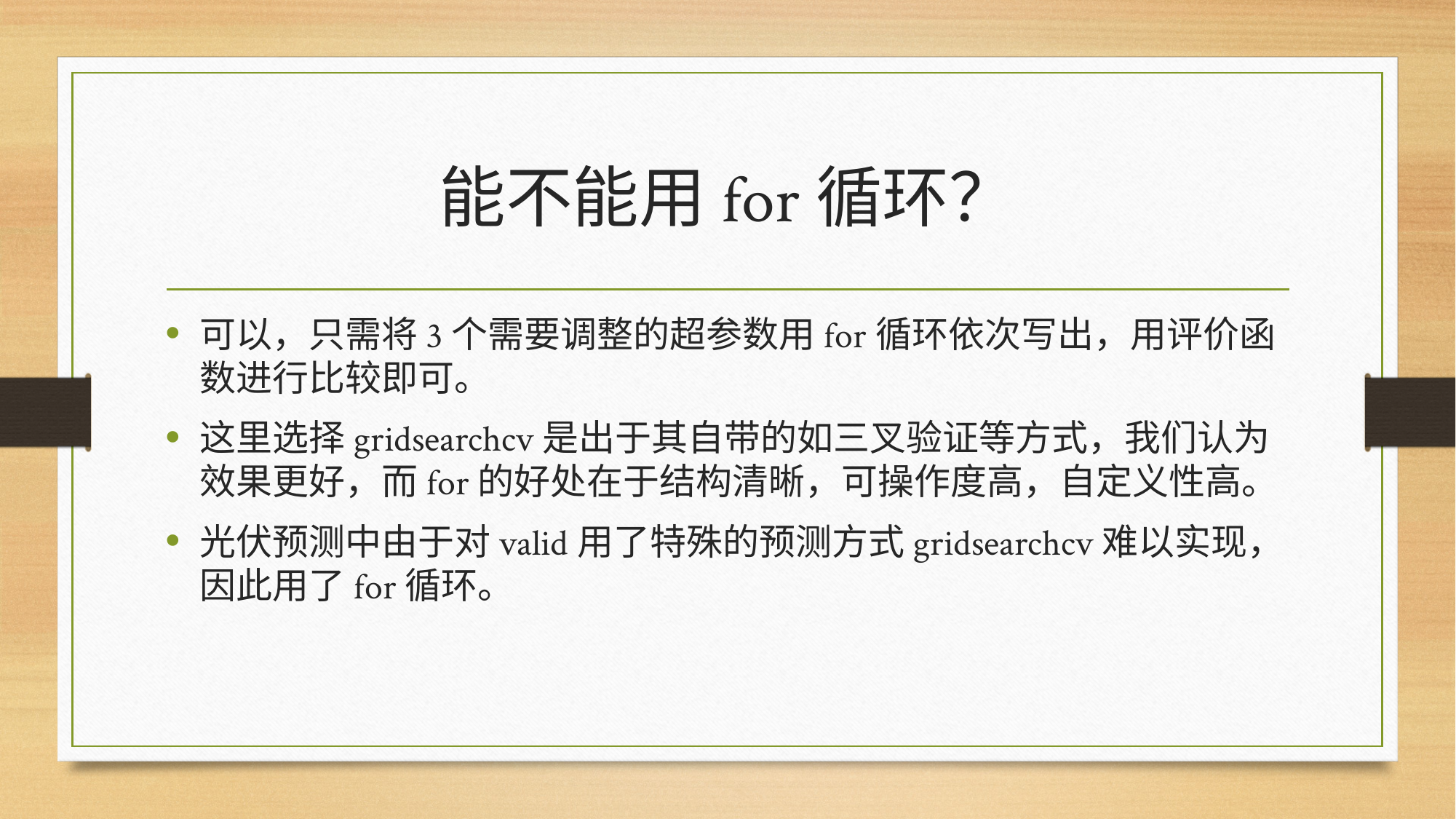

# 能不能用for循环？
可以，只需将3个需要调整的超参数用for循环依次写出，用评价函数进行比较即可。
这里选择gridsearchcv是出于其自带的如三叉验证等方式，我们认为效果更好，而for的好处在于结构清晰，可操作度高，自定义性高。
光伏预测中由于对valid用了特殊的预测方式gridsearchcv难以实现，因此用了for循环。